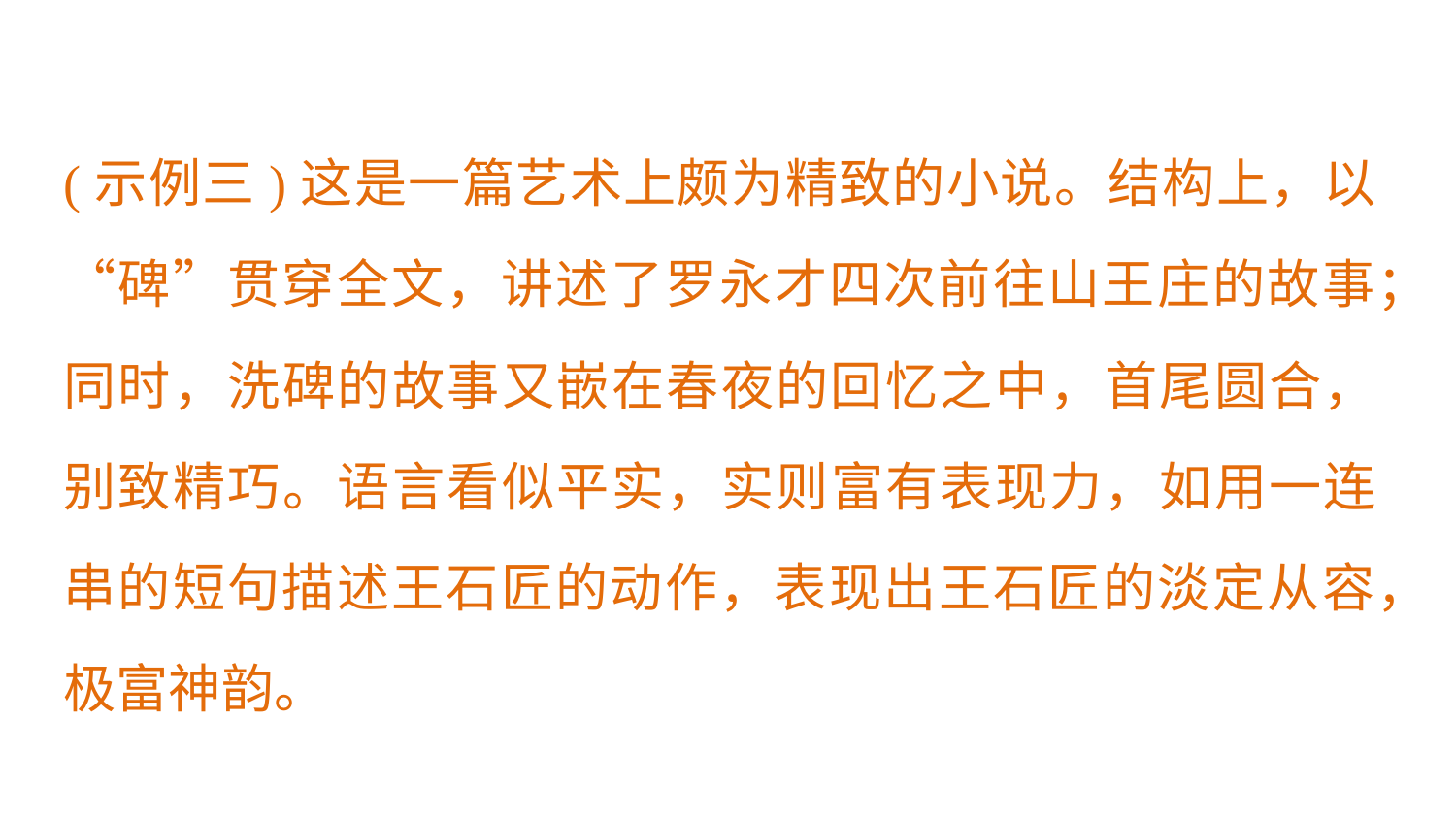

(示例三)这是一篇艺术上颇为精致的小说。结构上，以“碑”贯穿全文，讲述了罗永才四次前往山王庄的故事；同时，洗碑的故事又嵌在春夜的回忆之中，首尾圆合，别致精巧。语言看似平实，实则富有表现力，如用一连串的短句描述王石匠的动作，表现出王石匠的淡定从容，极富神韵。